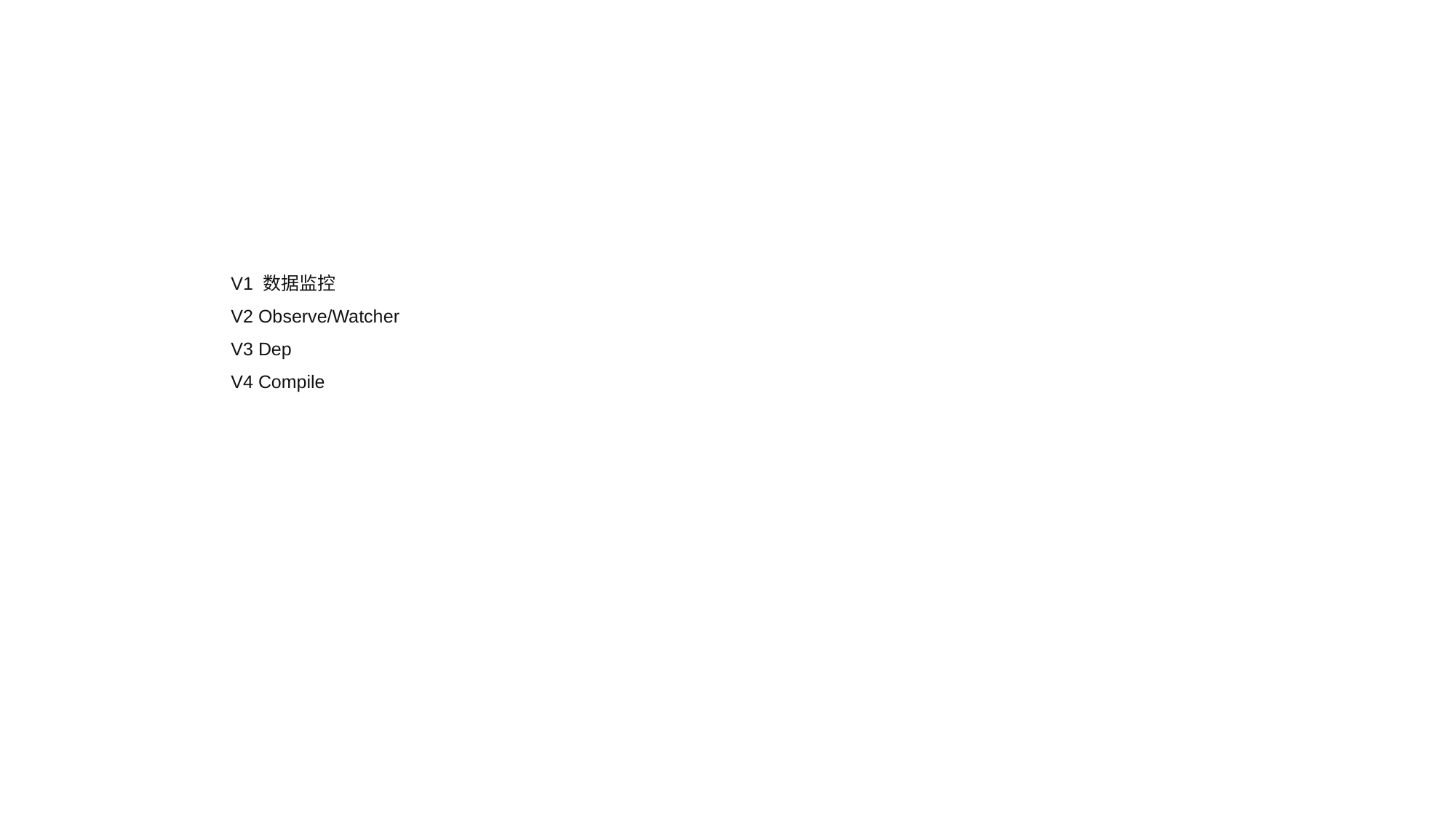

V1 数据监控
V2 Observe/Watcher
V3 Dep
V4 Compile